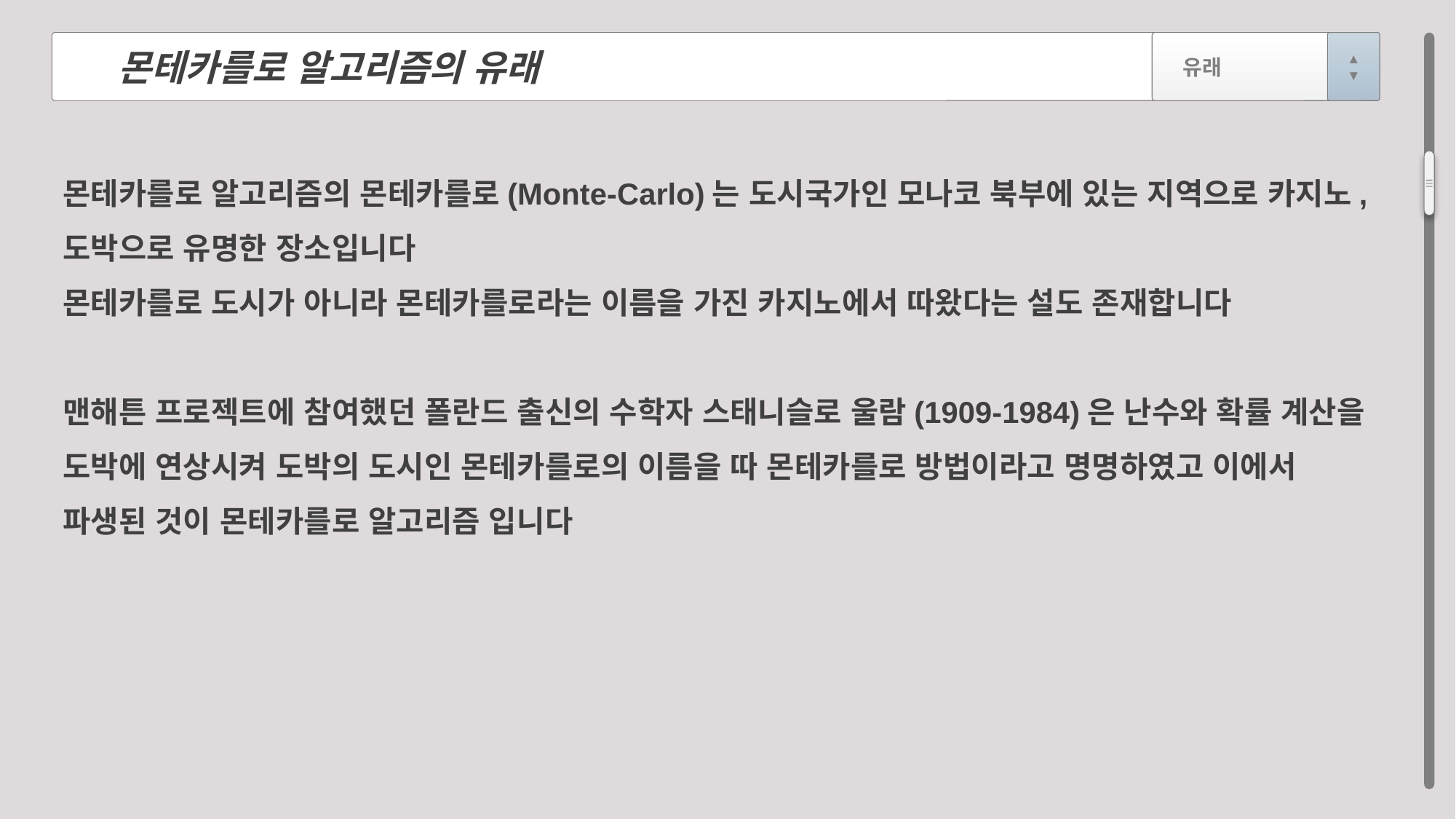

유래
▲
▼
몬테카를로 알고리즘의 유래

몬테카를로 알고리즘의 몬테카를로(Monte-Carlo)는 도시국가인 모나코 북부에 있는 지역으로 카지노, 도박으로 유명한 장소입니다
몬테카를로 도시가 아니라 몬테카를로라는 이름을 가진 카지노에서 따왔다는 설도 존재합니다

맨해튼 프로젝트에 참여했던 폴란드 출신의 수학자 스태니슬로 울람(1909-1984)은 난수와 확률 계산을 도박에 연상시켜 도박의 도시인 몬테카를로의 이름을 따 몬테카를로 방법이라고 명명하였고 이에서 파생된 것이 몬테카를로 알고리즘 입니다